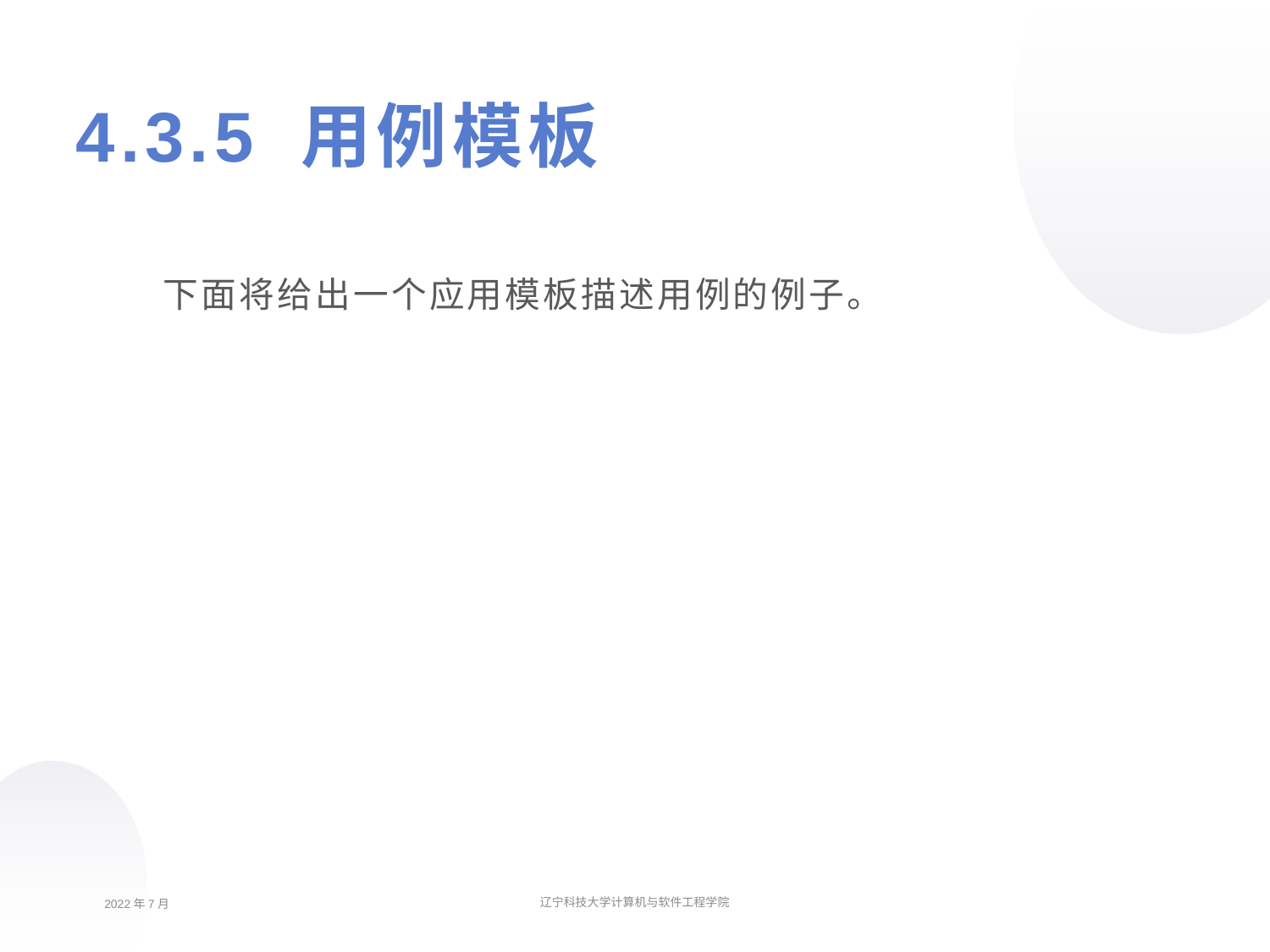

4.3.5 用例模板
下面将给出一个应用模板描述用例的例子。

2022年7月
辽宁科技大学计算机与软件工程学院
52